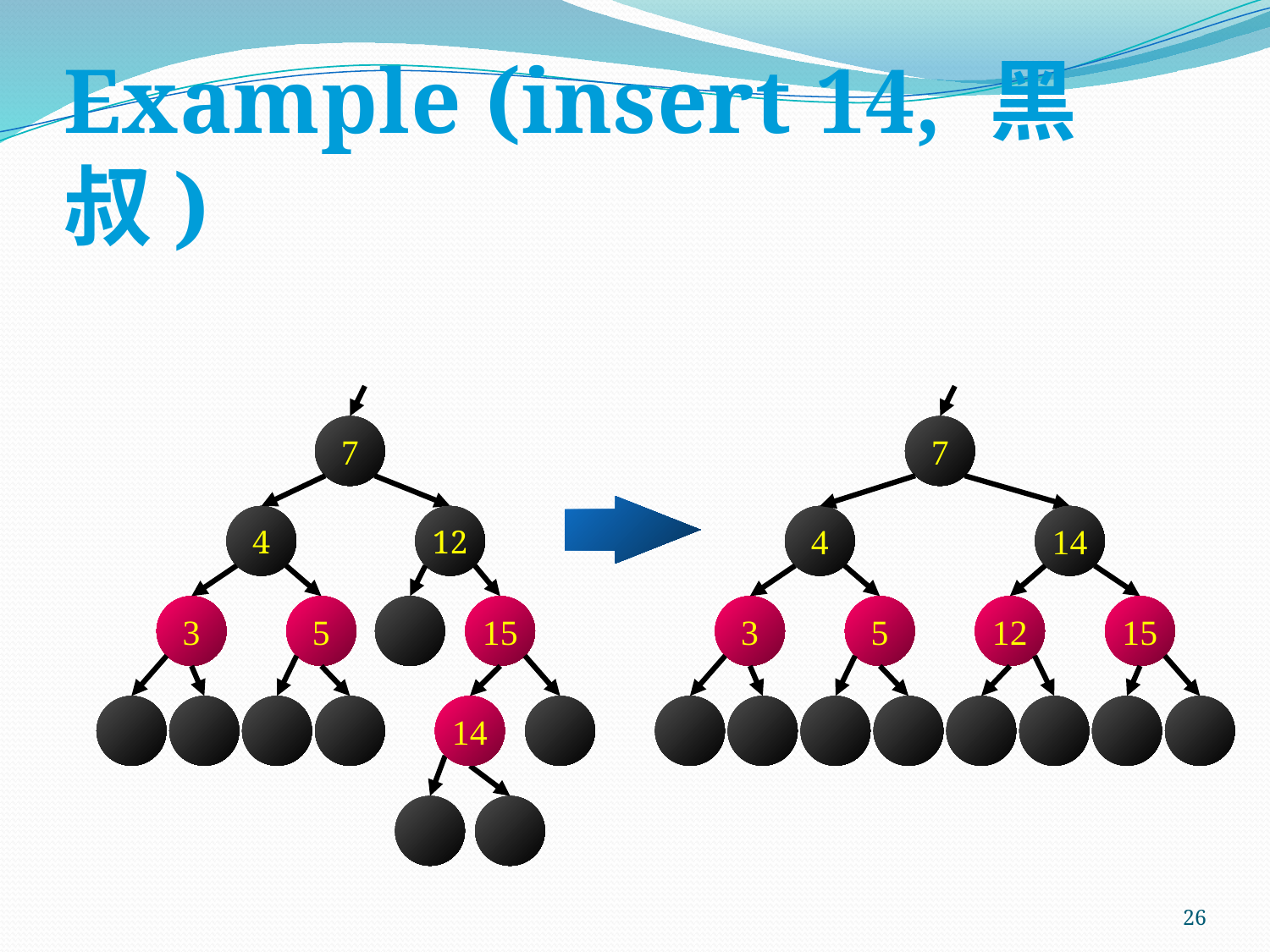

# Example (insert 14, 黑叔)
7
7

4
12
4
14
3
5

15
3
5
12
15

14

26